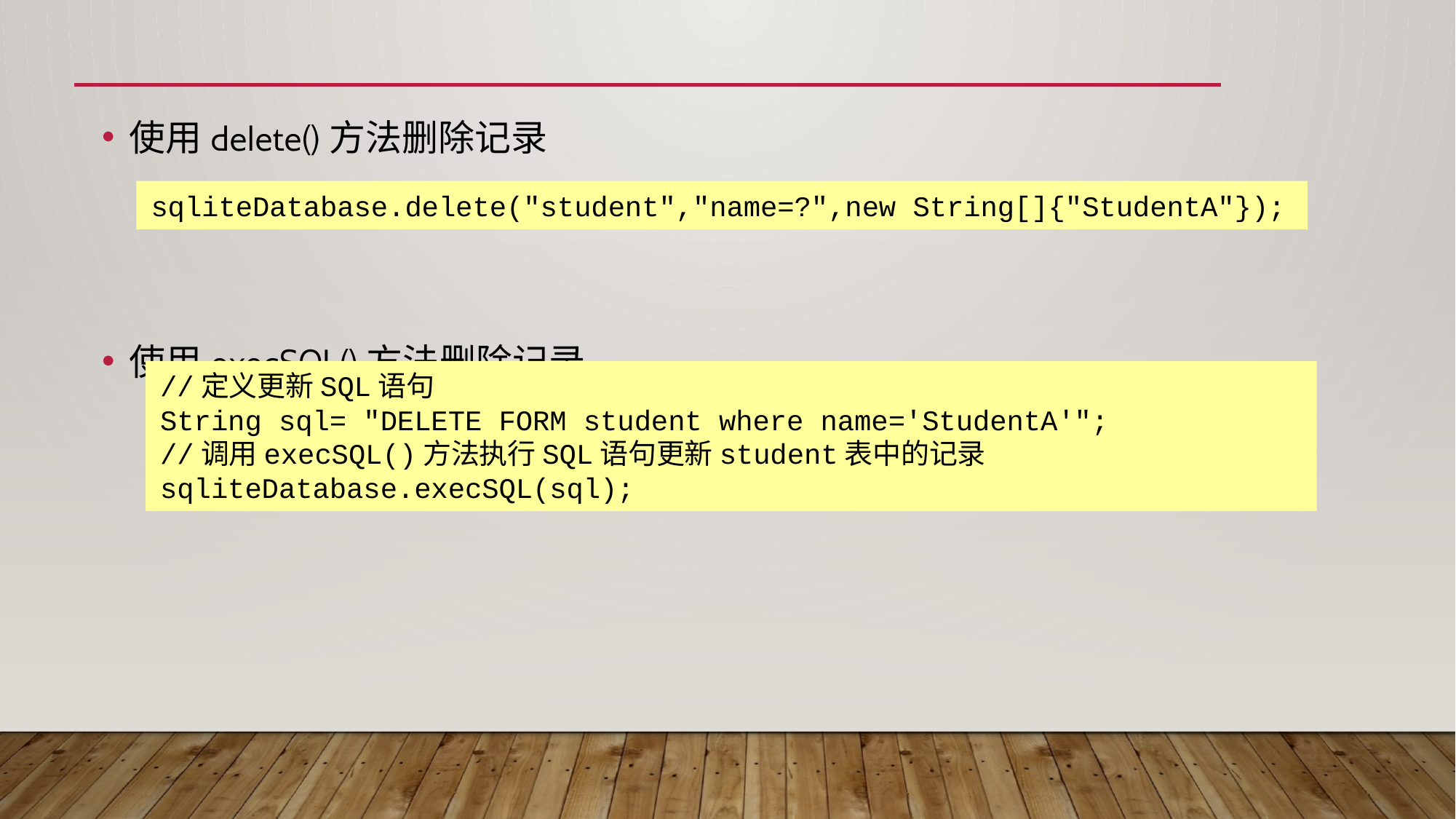

#
使用delete()方法删除记录

使用execSQL()方法删除记录
sqliteDatabase.delete("student","name=?",new String[]{"StudentA"});
//定义更新SQL语句
String sql= "DELETE FORM student where name='StudentA'";
//调用execSQL()方法执行SQL语句更新student表中的记录
sqliteDatabase.execSQL(sql);